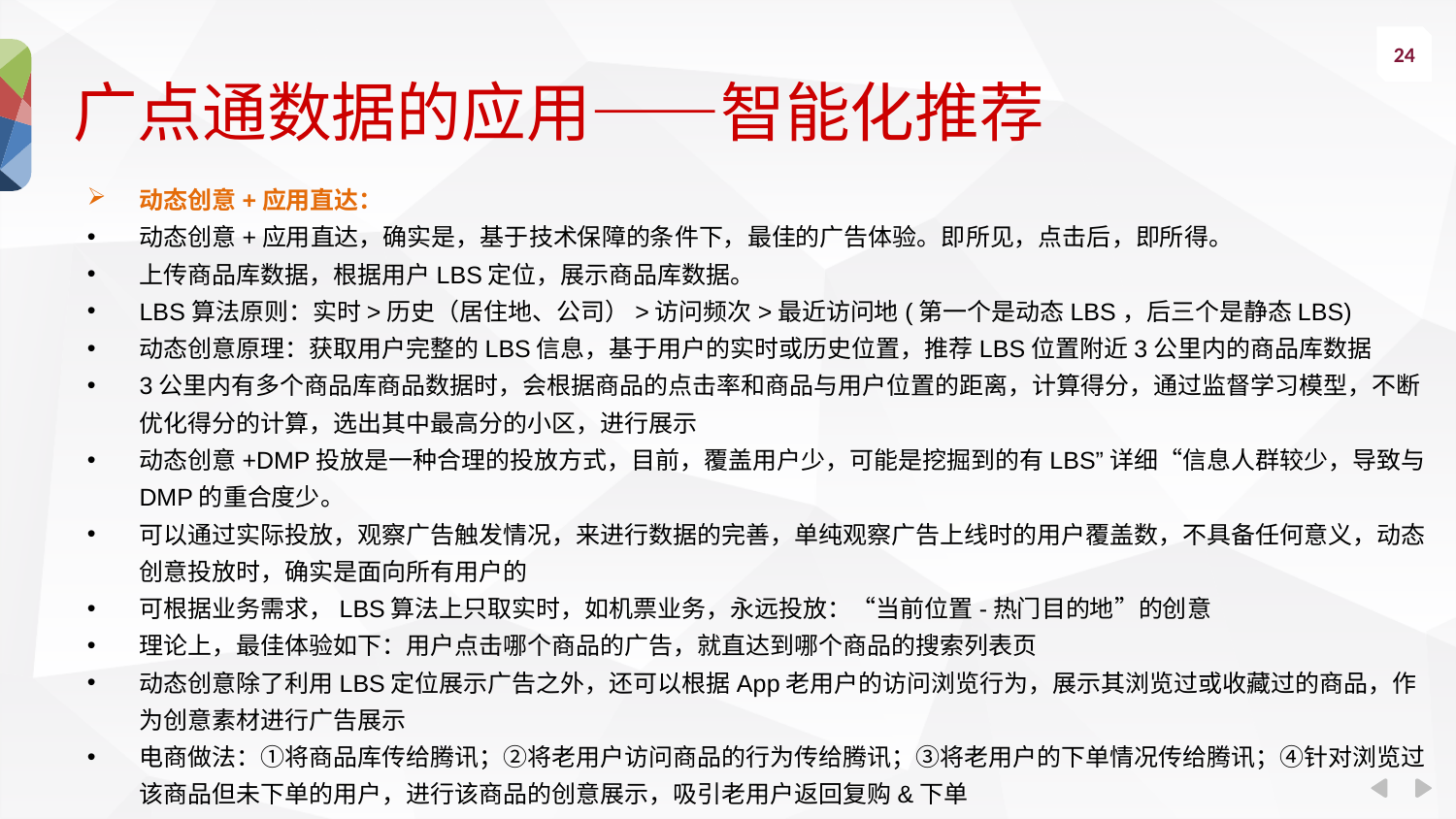

广点通数据的应用——智能化推荐
动态创意+应用直达：
动态创意+应用直达，确实是，基于技术保障的条件下，最佳的广告体验。即所见，点击后，即所得。
上传商品库数据，根据用户LBS定位，展示商品库数据。
LBS算法原则：实时>历史（居住地、公司）>访问频次>最近访问地(第一个是动态LBS，后三个是静态LBS)
动态创意原理：获取用户完整的LBS信息，基于用户的实时或历史位置，推荐LBS位置附近3公里内的商品库数据
3公里内有多个商品库商品数据时，会根据商品的点击率和商品与用户位置的距离，计算得分，通过监督学习模型，不断优化得分的计算，选出其中最高分的小区，进行展示
动态创意+DMP投放是一种合理的投放方式，目前，覆盖用户少，可能是挖掘到的有LBS”详细“信息人群较少，导致与DMP的重合度少。
可以通过实际投放，观察广告触发情况，来进行数据的完善，单纯观察广告上线时的用户覆盖数，不具备任何意义，动态创意投放时，确实是面向所有用户的
可根据业务需求，LBS算法上只取实时，如机票业务，永远投放：“当前位置-热门目的地”的创意
理论上，最佳体验如下：用户点击哪个商品的广告，就直达到哪个商品的搜索列表页
动态创意除了利用LBS定位展示广告之外，还可以根据App老用户的访问浏览行为，展示其浏览过或收藏过的商品，作为创意素材进行广告展示
电商做法：①将商品库传给腾讯；②将老用户访问商品的行为传给腾讯；③将老用户的下单情况传给腾讯；④针对浏览过该商品但未下单的用户，进行该商品的创意展示，吸引老用户返回复购&下单